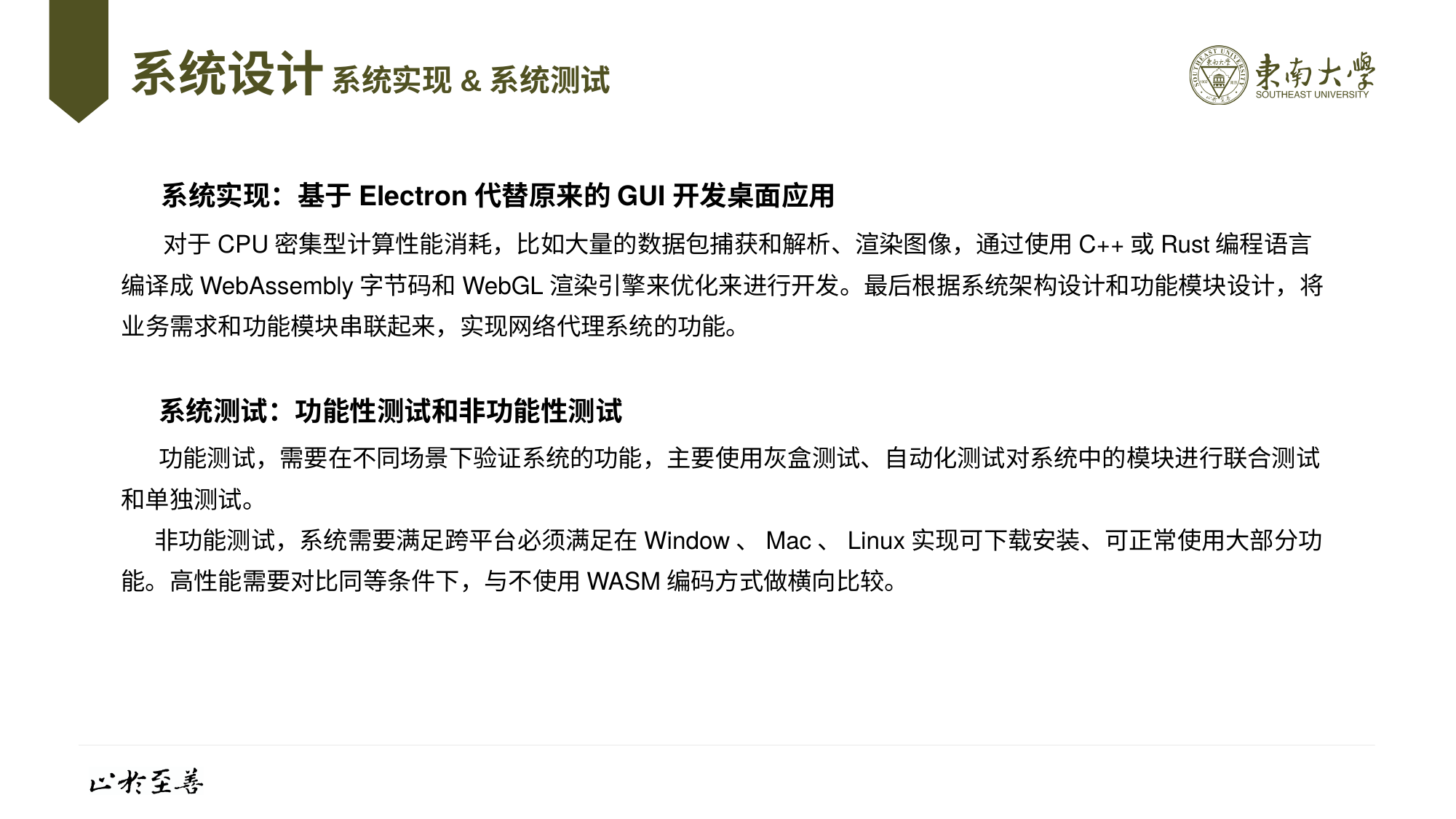

# 系统设计 系统实现&系统测试
    系统实现：基于Electron代替原来的GUI开发桌面应用
      对于CPU密集型计算性能消耗，比如大量的数据包捕获和解析、渲染图像，通过使用C++或Rust编程语言编译成WebAssembly字节码和WebGL渲染引擎来优化来进行开发。最后根据系统架构设计和功能模块设计，将业务需求和功能模块串联起来，实现网络代理系统的功能。

     系统测试：功能性测试和非功能性测试
     功能测试，需要在不同场景下验证系统的功能，主要使用灰盒测试、自动化测试对系统中的模块进行联合测试和单独测试。
     非功能测试，系统需要满足跨平台必须满足在Window、Mac、Linux实现可下载安装、可正常使用大部分功能。高性能需要对比同等条件下，与不使用WASM编码方式做横向比较。

27